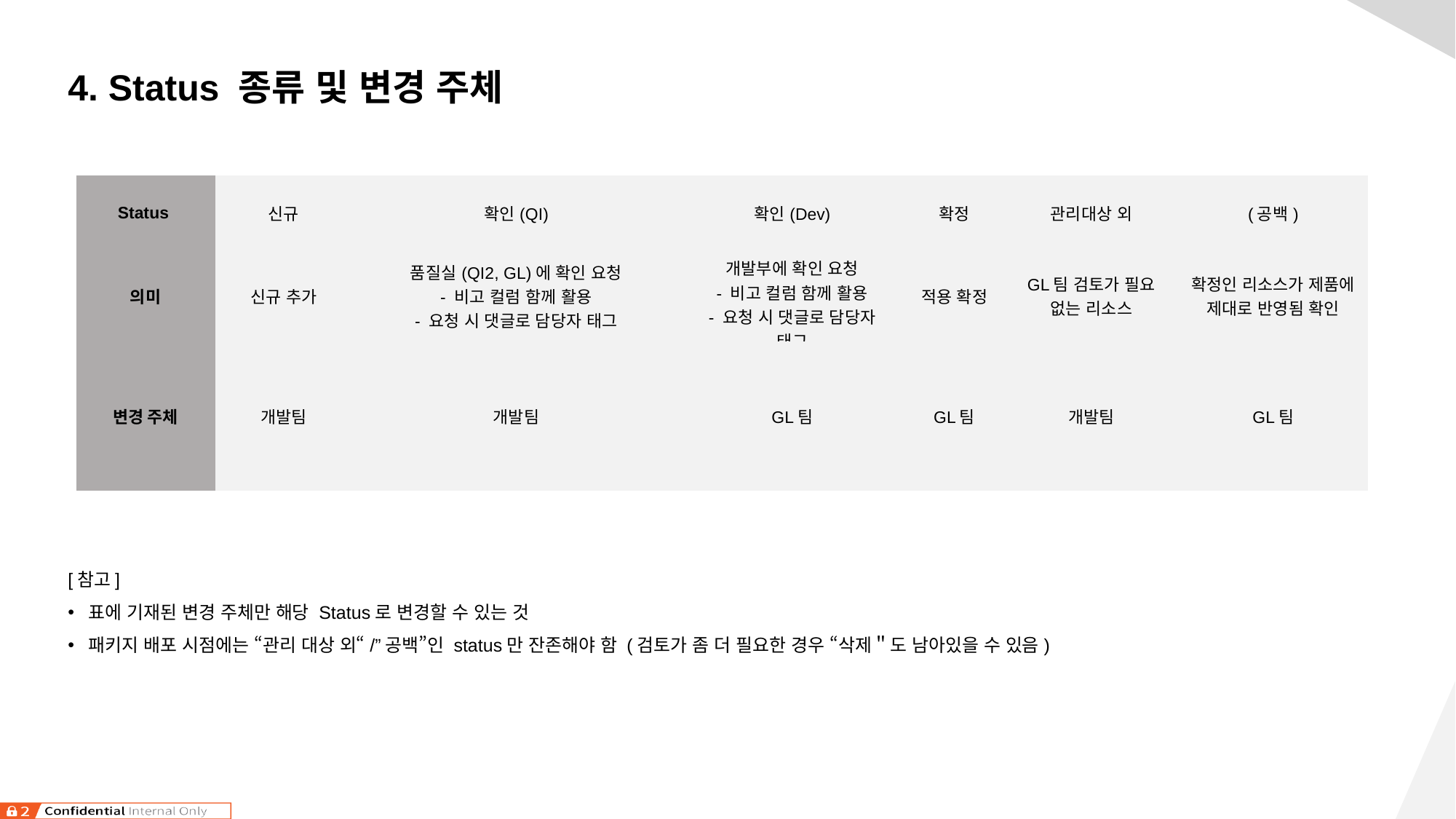

4. Status 종류 및 변경 주체
| Status | 신규 | 확인(QI) | 확인(Dev) | 확정 | 관리대상 외 | (공백) |
| --- | --- | --- | --- | --- | --- | --- |
| 의미 | 신규 추가 | 품질실(QI2, GL)에 확인 요청 - 비고 컬럼 함께 활용 - 요청 시 댓글로 담당자 태그 | 개발부에 확인 요청 - 비고 컬럼 함께 활용 - 요청 시 댓글로 담당자 태그 | 적용 확정 | GL팀 검토가 필요 없는 리소스 | 확정인 리소스가 제품에 제대로 반영됨 확인 |
| 변경 주체 | 개발팀 | 개발팀 | GL팀 | GL팀 | 개발팀 | GL팀 |
[참고]
표에 기재된 변경 주체만 해당 Status로 변경할 수 있는 것
패키지 배포 시점에는 “관리 대상 외“/”공백”인 status만 잔존해야 함 (검토가 좀 더 필요한 경우 “삭제＂도 남아있을 수 있음)